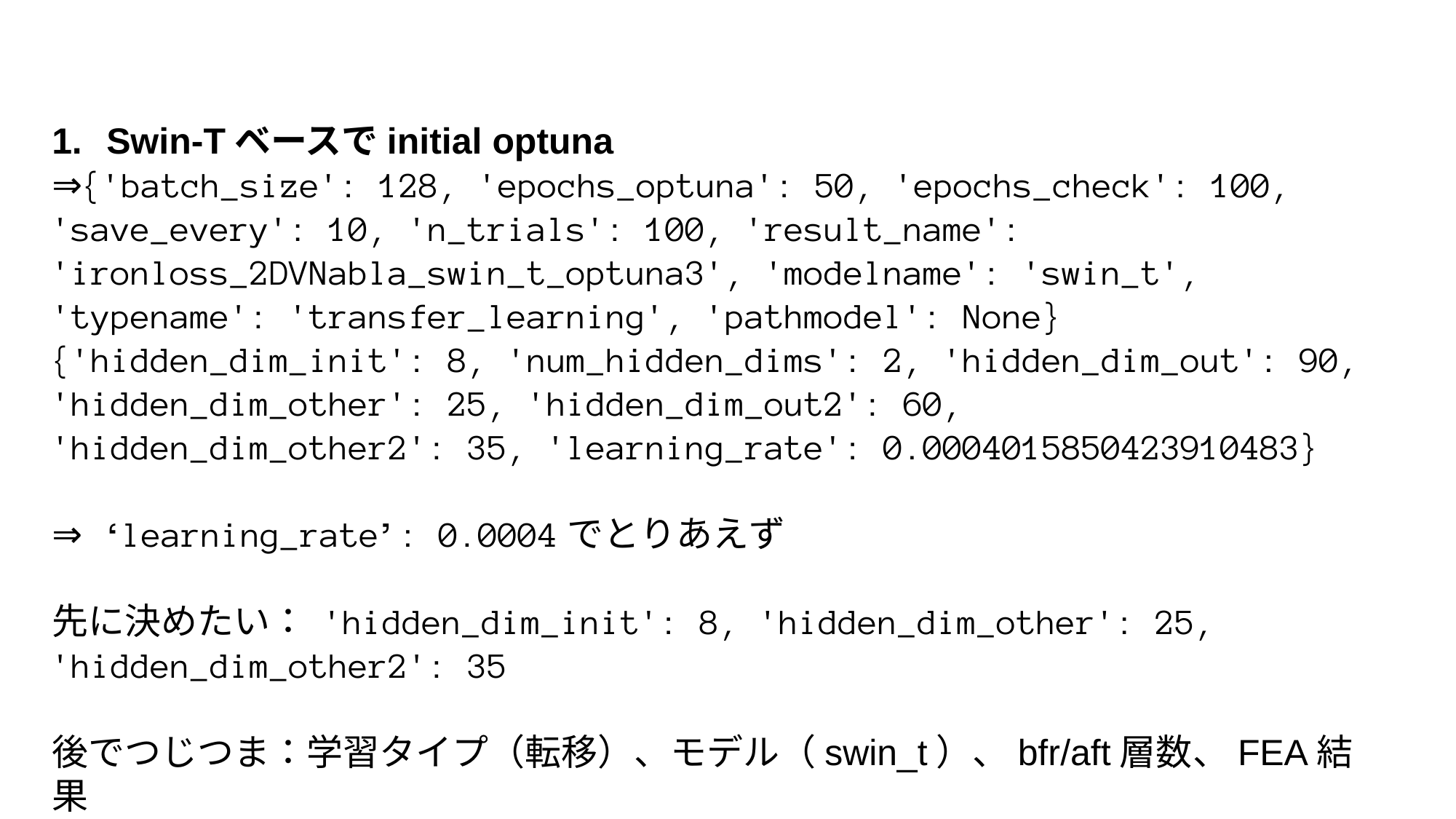

Swin-Tベースでinitial optuna
⇒{'batch_size': 128, 'epochs_optuna': 50, 'epochs_check': 100, 'save_every': 10, 'n_trials': 100, 'result_name': 'ironloss_2DVNabla_swin_t_optuna3', 'modelname': 'swin_t', 'typename': 'transfer_learning', 'pathmodel': None}
{'hidden_dim_init': 8, 'num_hidden_dims': 2, 'hidden_dim_out': 90, 'hidden_dim_other': 25, 'hidden_dim_out2': 60, 'hidden_dim_other2': 35, 'learning_rate': 0.0004015850423910483}

⇒ ‘learning_rate’: 0.0004でとりあえず

先に決めたい： 'hidden_dim_init': 8, 'hidden_dim_other': 25,  'hidden_dim_other2': 35

後でつじつま：学習タイプ（転移）、モデル（swin_t）、bfr/aft層数、FEA結果